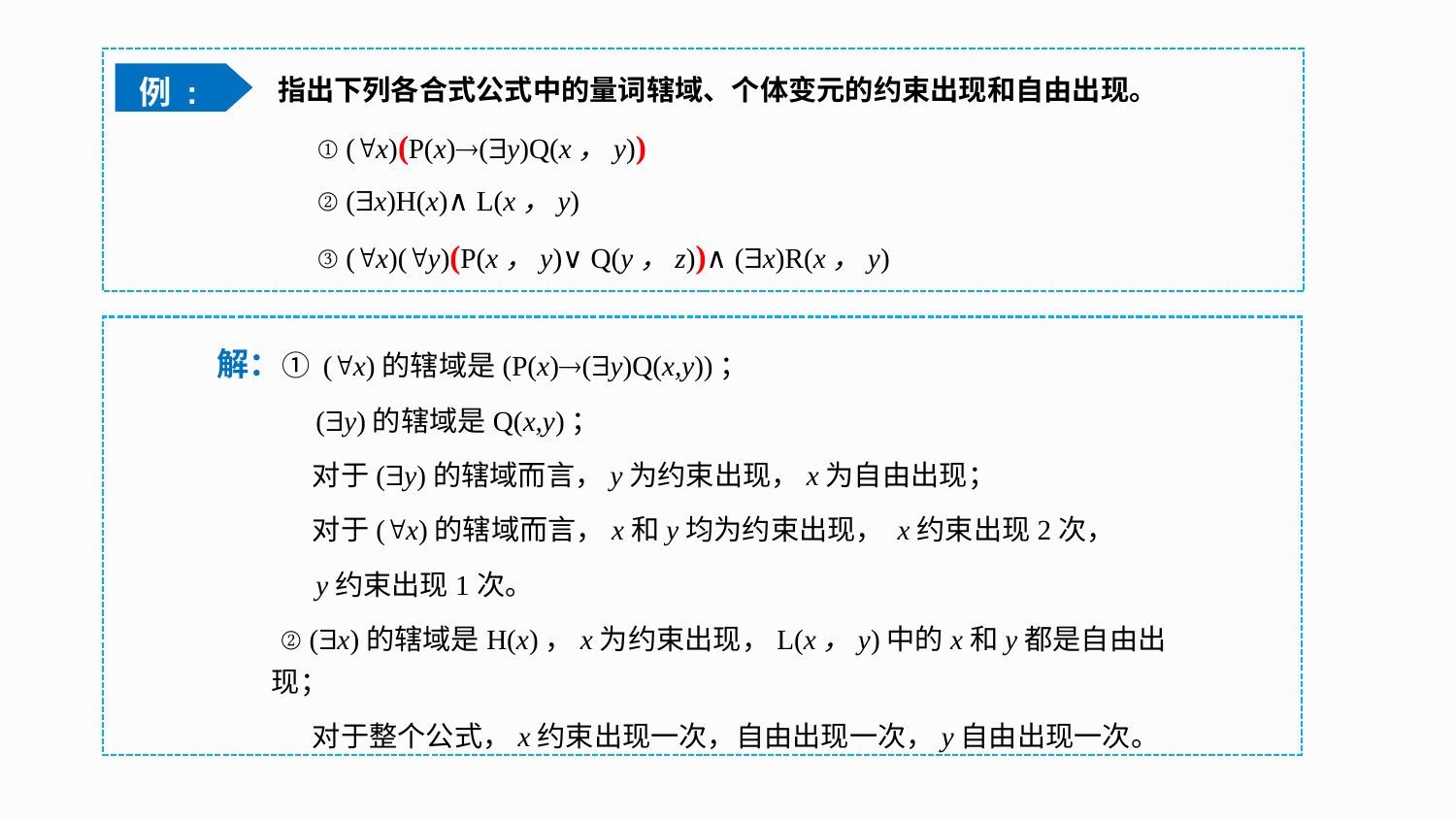

例 :
指出下列各合式公式中的量词辖域、个体变元的约束出现和自由出现。
① (∀x)(P(x)→(∃y)Q(x，y))
② (∃x)H(x)∧L(x，y)
③ (∀x)(∀y)(P(x，y)∨Q(y，z))∧(∃x)R(x，y)

解：① (∀x)的辖域是(P(x)→(∃y)Q(x,y))；
              (∃y)的辖域是Q(x,y)；
              对于(∃y)的辖域而言，y为约束出现，x为自由出现；
              对于(∀x)的辖域而言，x和y均为约束出现， x约束出现2次，
              y约束出现1次。
         ② (∃x)的辖域是H(x)，x为约束出现，L(x，y)中的x和y都是自由出现；
              对于整个公式，x约束出现一次，自由出现一次，y自由出现一次。